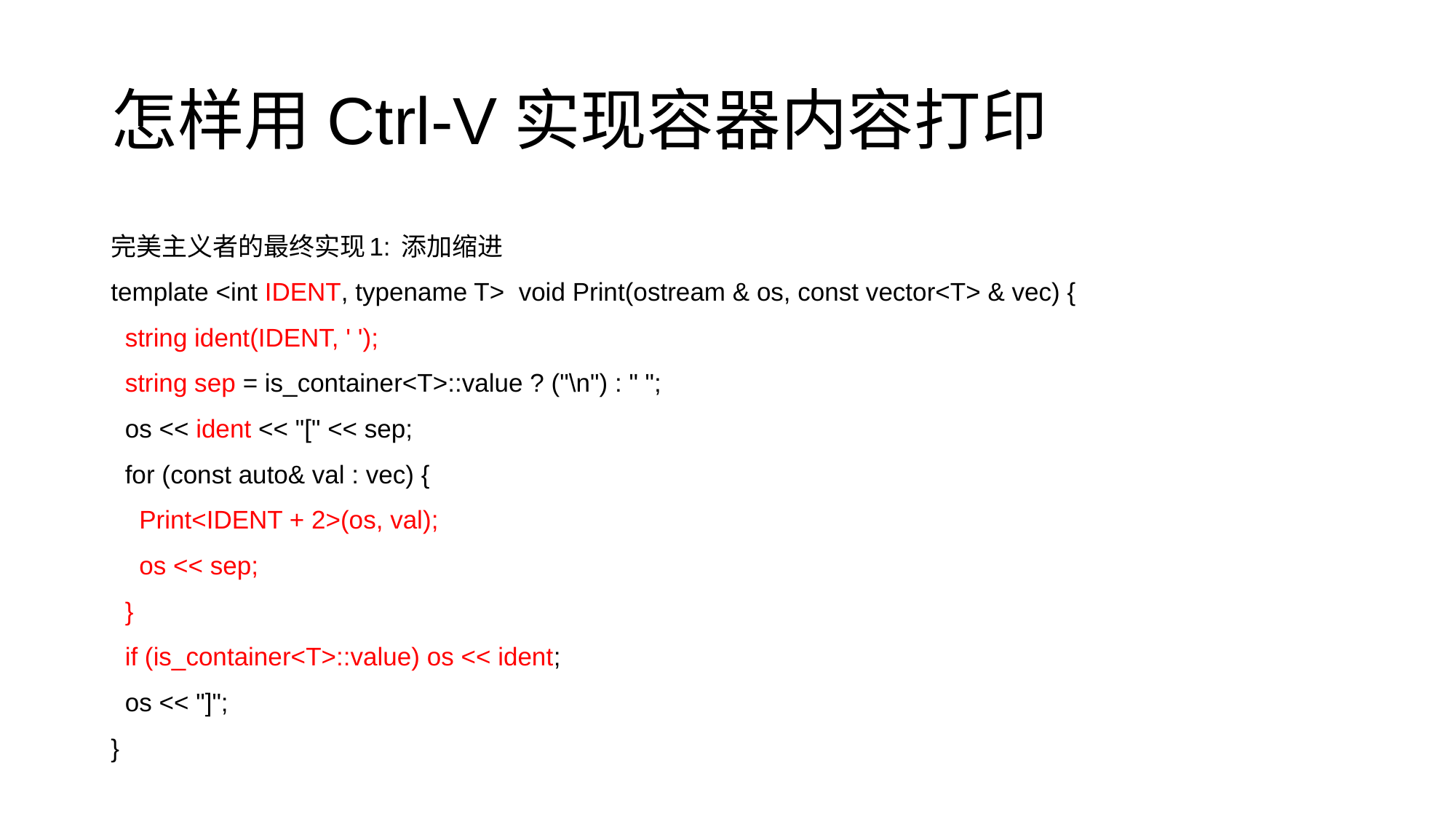

# 怎样用Ctrl-V实现容器内容打印
完美主义者的最终实现1: 添加缩进
template <int IDENT, typename T>  void Print(ostream & os, const vector<T> & vec) {  string ident(IDENT, ' ');  string sep = is_container<T>::value ? ("\n") : " ";  os << ident << "[" << sep;  for (const auto& val : vec) {    Print<IDENT + 2>(os, val);    os << sep;  }  if (is_container<T>::value) os << ident;  os << "]";
}